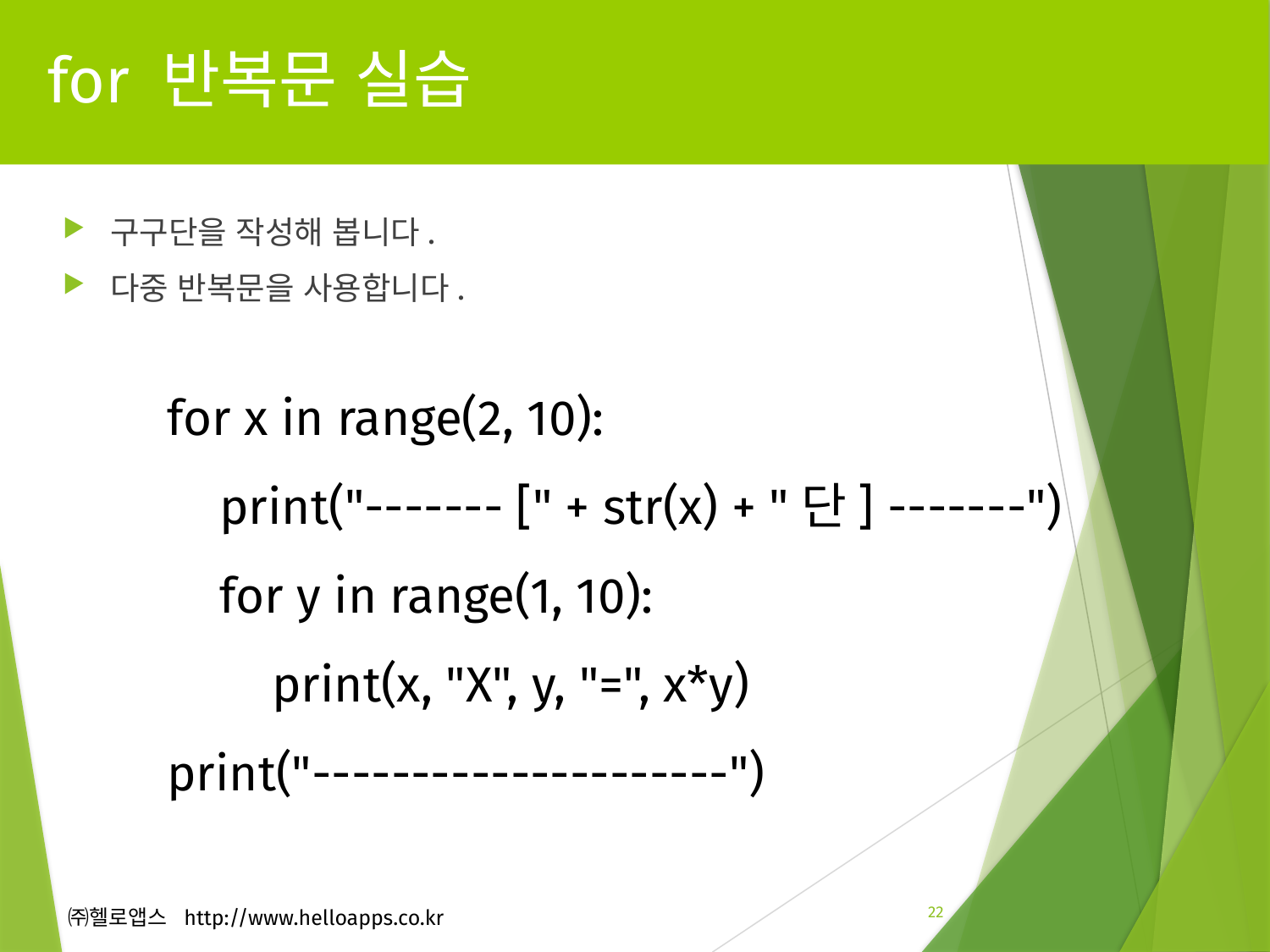

# for 반복문 실습
구구단을 작성해 봅니다.
다중 반복문을 사용합니다.
for x in range(2, 10):
    print("------- [" + str(x) + "단] -------")
    for y in range(1, 10):
        print(x, "X", y, "=", x*y)
print("---------------------")

22